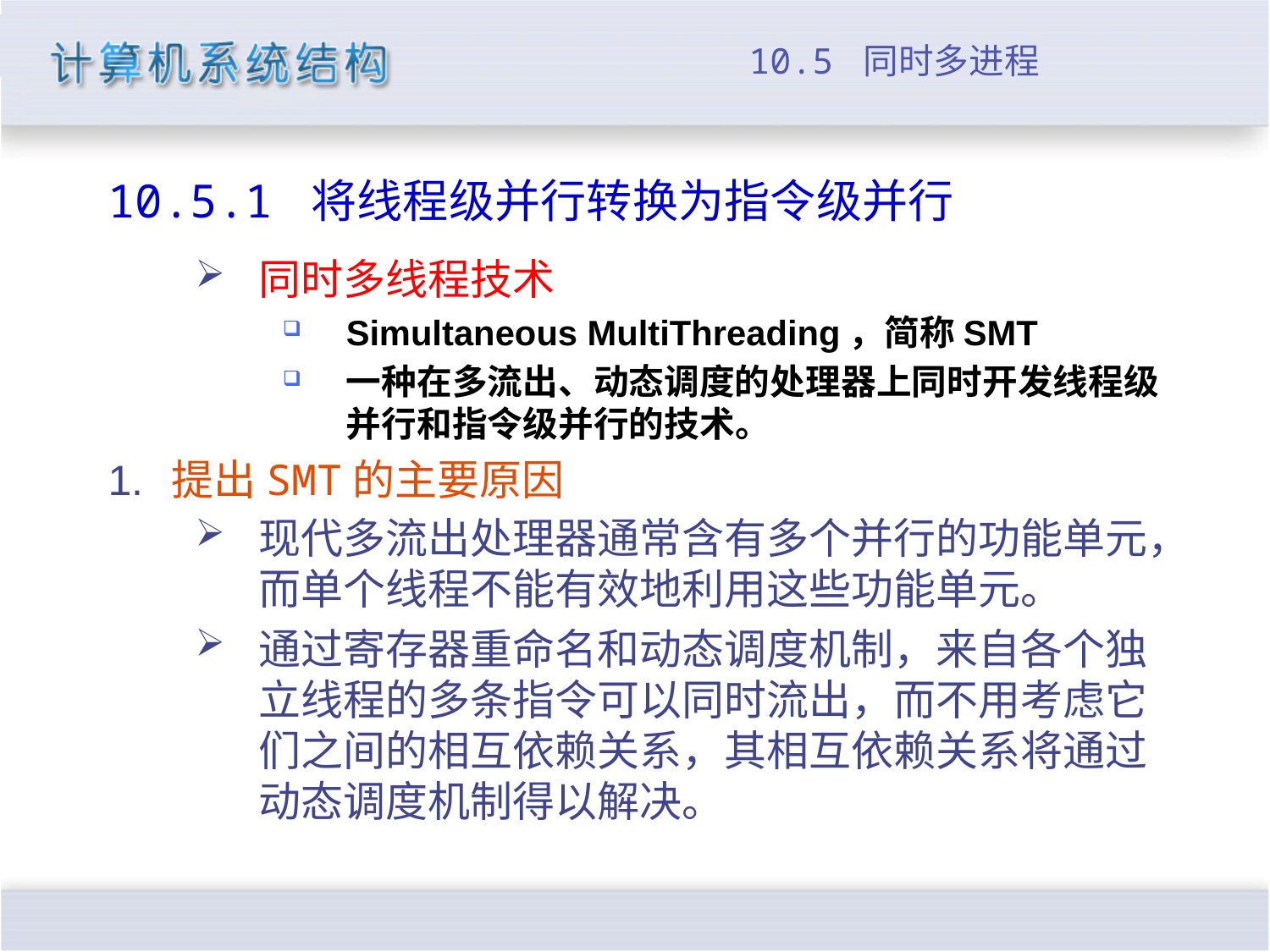

# 10.5 同时多进程
10.5.1 将线程级并行转换为指令级并行
同时多线程技术
Simultaneous MultiThreading，简称SMT
一种在多流出、动态调度的处理器上同时开发线程级并行和指令级并行的技术。
提出SMT的主要原因
现代多流出处理器通常含有多个并行的功能单元，而单个线程不能有效地利用这些功能单元。
通过寄存器重命名和动态调度机制，来自各个独立线程的多条指令可以同时流出，而不用考虑它们之间的相互依赖关系，其相互依赖关系将通过动态调度机制得以解决。